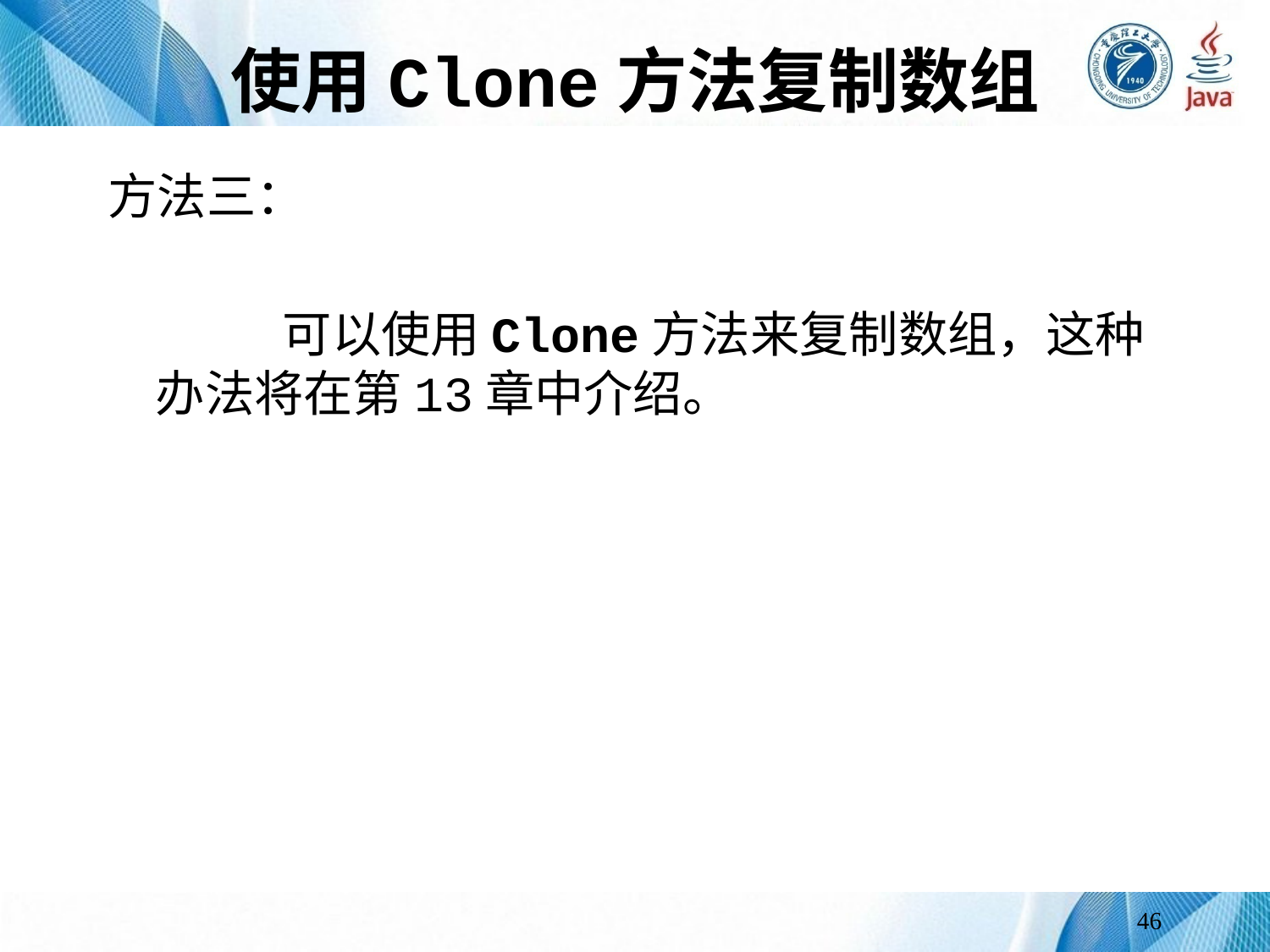

# 使用Clone方法复制数组
方法三：

		可以使用Clone方法来复制数组，这种办法将在第13章中介绍。
46